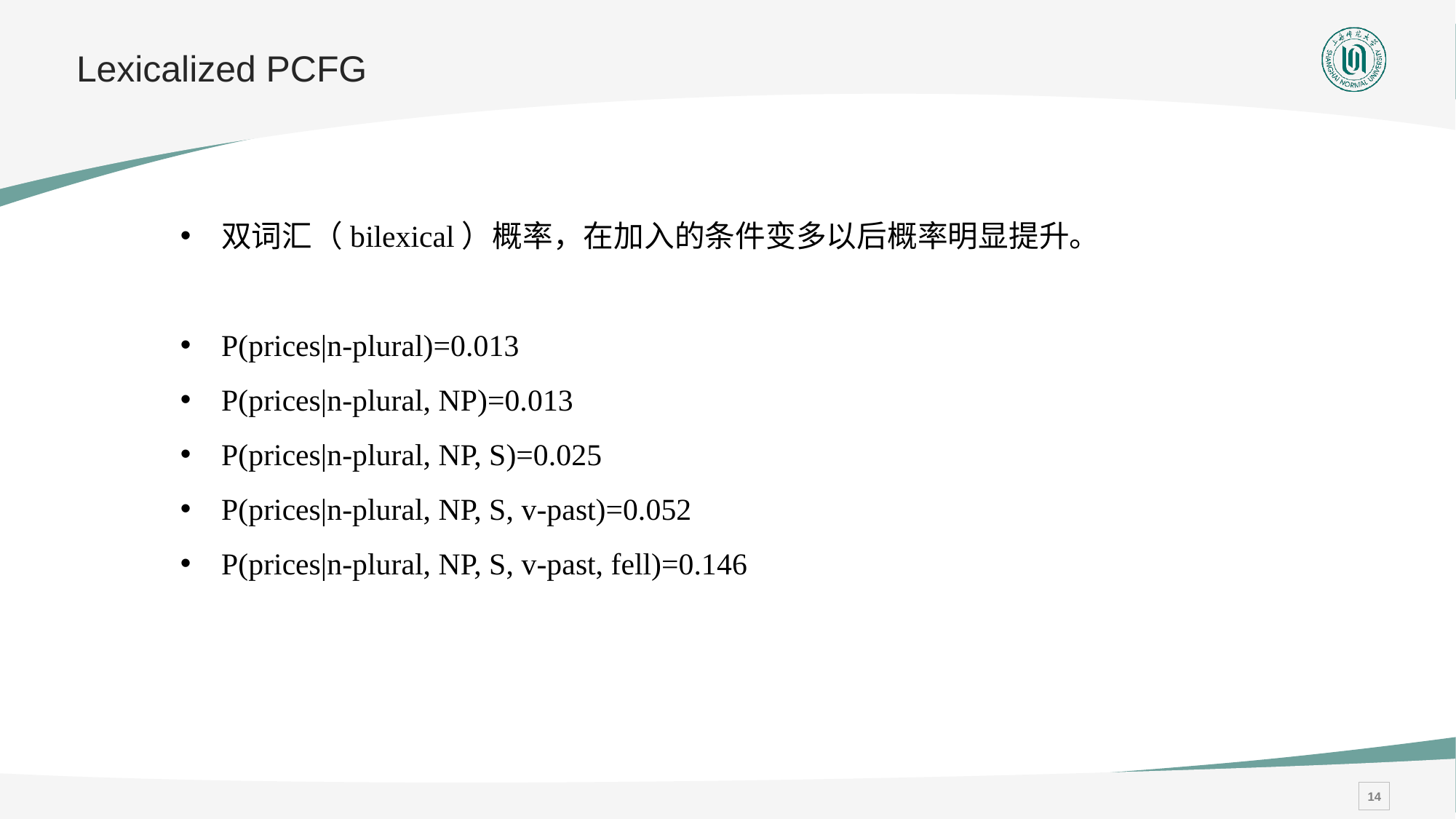

# Lexicalized PCFG
双词汇（bilexical）概率，在加入的条件变多以后概率明显提升。

P(prices|n-plural)=0.013
P(prices|n-plural, NP)=0.013
P(prices|n-plural, NP, S)=0.025
P(prices|n-plural, NP, S, v-past)=0.052
P(prices|n-plural, NP, S, v-past, fell)=0.146